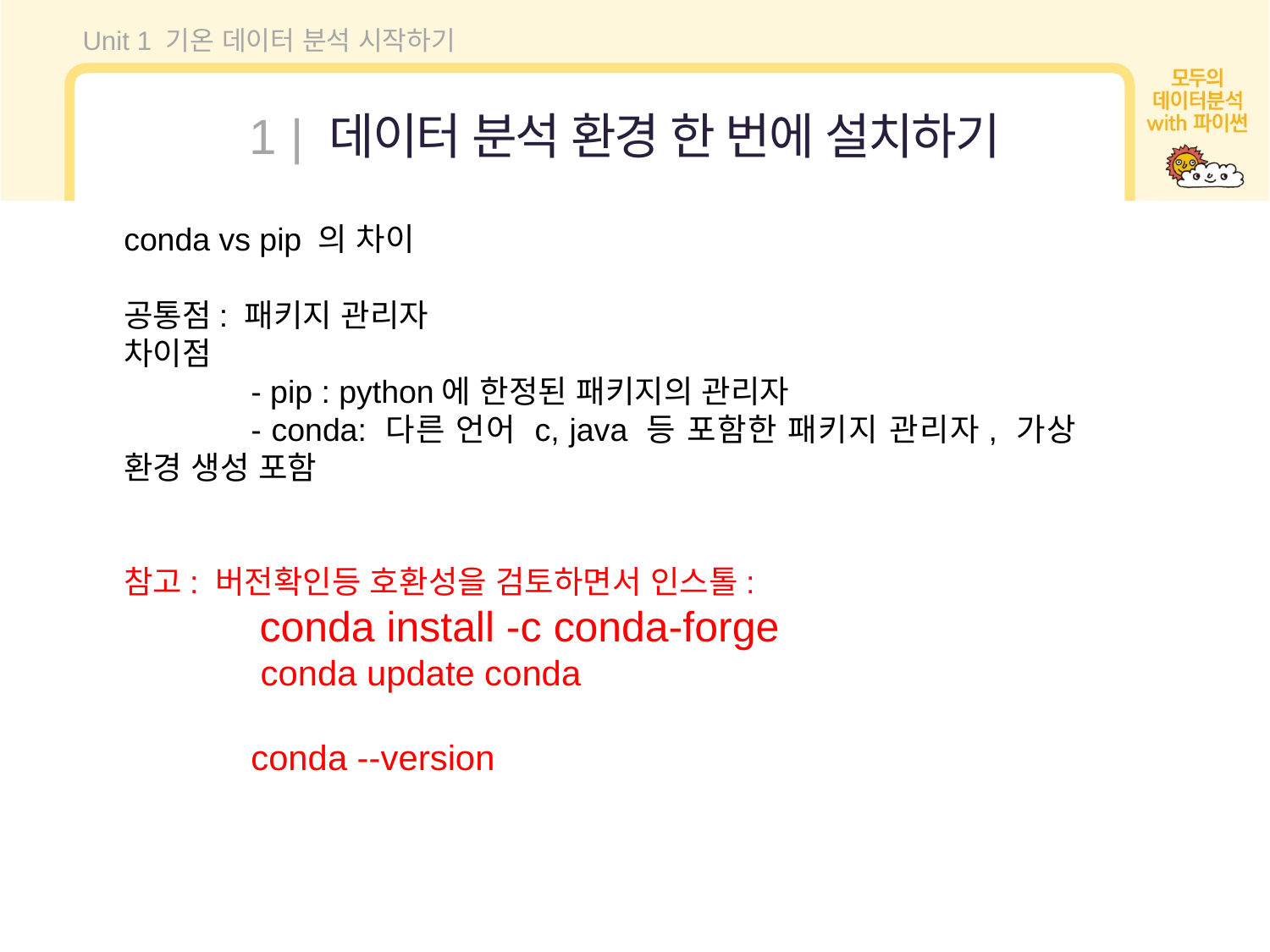

Unit 1 기온 데이터 분석 시작하기
1 | 데이터 분석 환경 한 번에 설치하기
conda vs pip 의 차이

공통점: 패키지 관리자
차이점
	- pip : python에 한정된 패키지의 관리자
	- conda: 다른 언어 c, java 등 포함한 패키지 관리자, 가상 환경 생성 포함

참고: 버전확인등 호환성을 검토하면서 인스톨:
	 conda install -c conda-forge
	 conda update conda

	conda --version